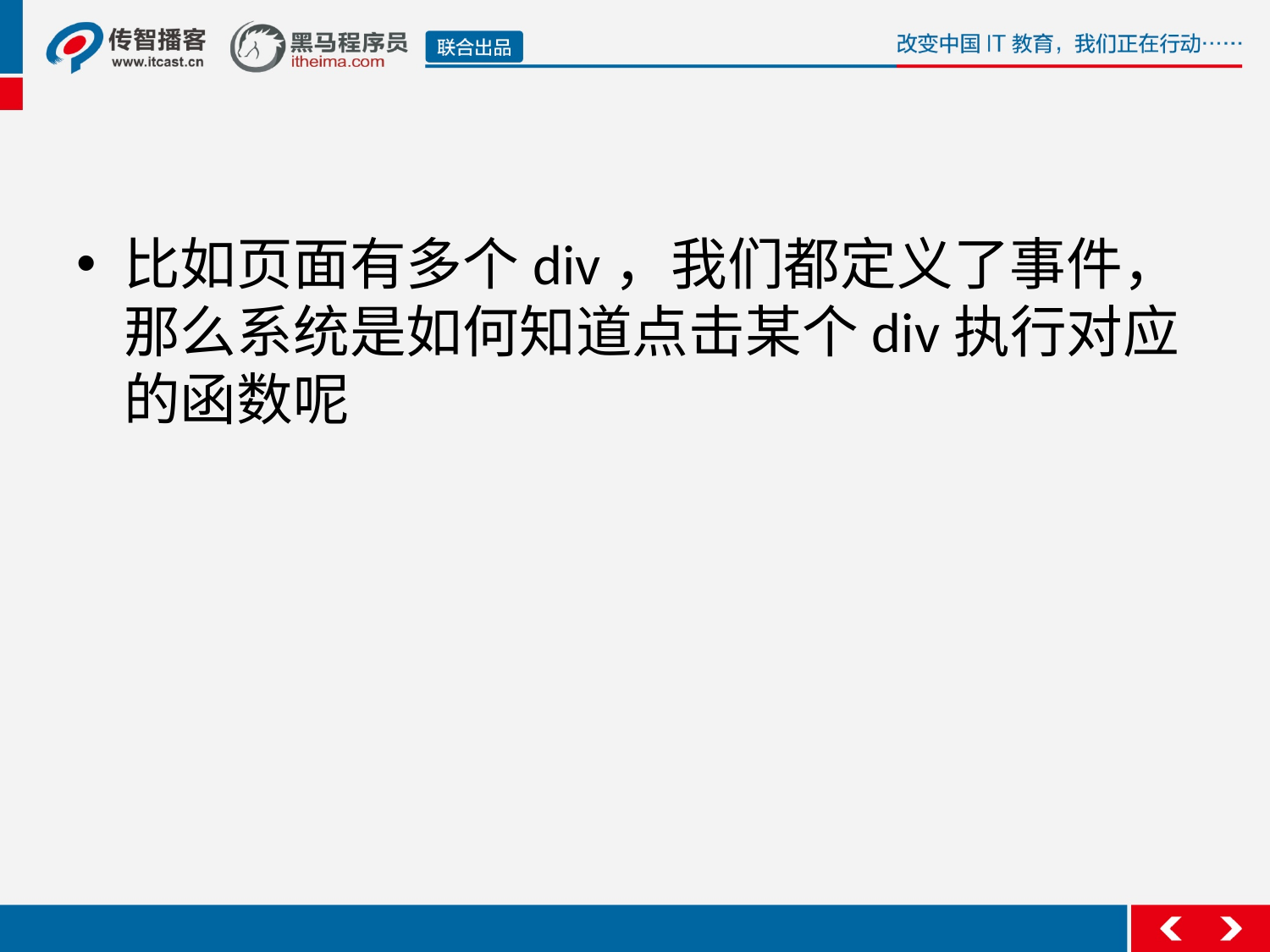

#
比如页面有多个div，我们都定义了事件，那么系统是如何知道点击某个div执行对应的函数呢